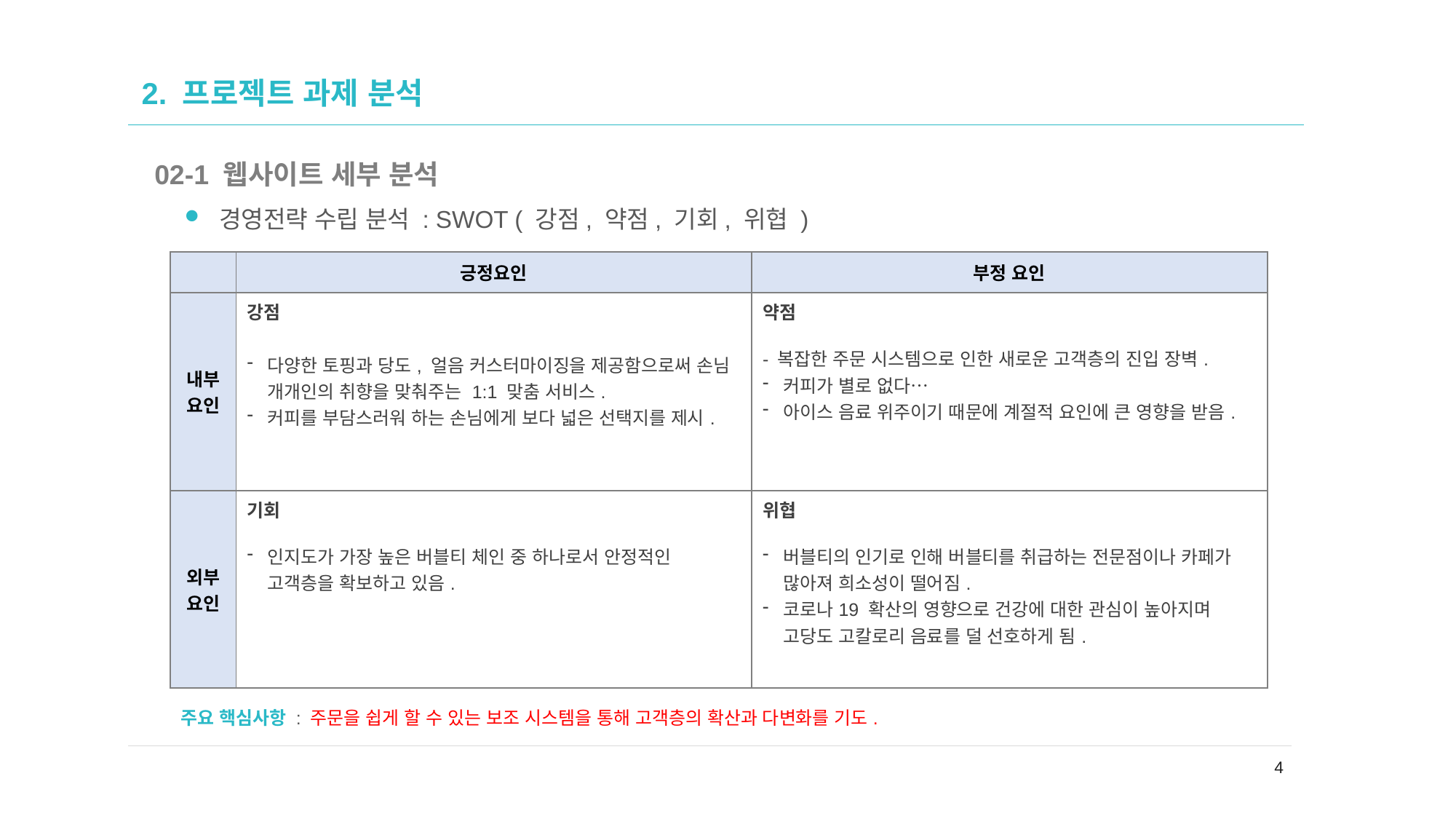

# 2. 프로젝트 과제 분석
02-1 웹사이트 세부 분석
경영전략 수립 분석 : SWOT ( 강점, 약점, 기회, 위협 )

|  | 긍정요인 | 부정 요인 |
| --- | --- | --- |
| 내부요인 | 강점 다양한 토핑과 당도, 얼음 커스터마이징을 제공함으로써 손님 개개인의 취향을 맞춰주는 1:1 맞춤 서비스. 커피를 부담스러워 하는 손님에게 보다 넓은 선택지를 제시. | 약점 - 복잡한 주문 시스템으로 인한 새로운 고객층의 진입 장벽. 커피가 별로 없다… 아이스 음료 위주이기 때문에 계절적 요인에 큰 영향을 받음. |
| 외부요인 | 기회 인지도가 가장 높은 버블티 체인 중 하나로서 안정적인 고객층을 확보하고 있음. | 위협 버블티의 인기로 인해 버블티를 취급하는 전문점이나 카페가 많아져 희소성이 떨어짐. 코로나19 확산의 영향으로 건강에 대한 관심이 높아지며 고당도 고칼로리 음료를 덜 선호하게 됨. |
주요 핵심사항 : 주문을 쉽게 할 수 있는 보조 시스템을 통해 고객층의 확산과 다변화를 기도.
4